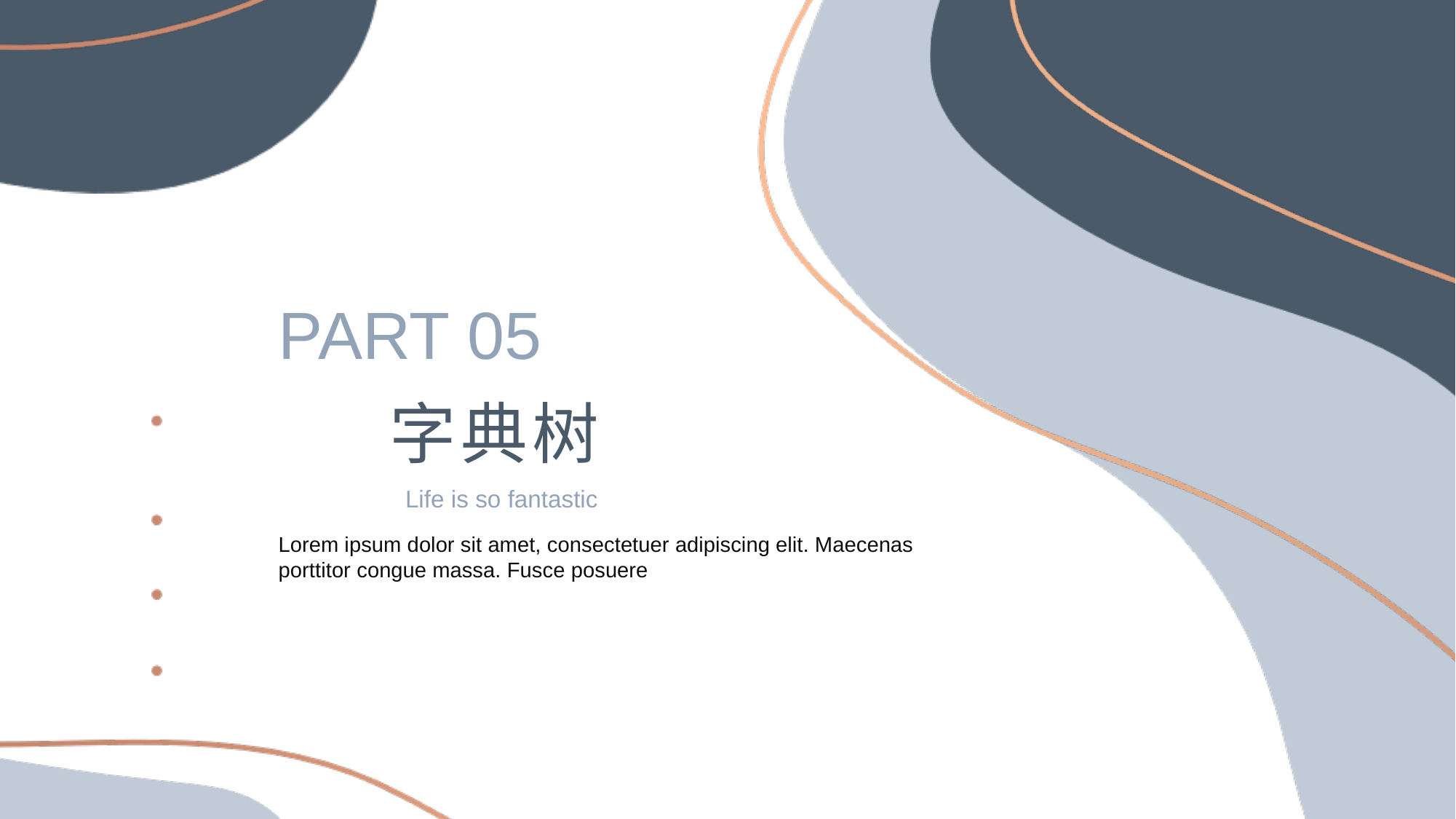

PART 05
字典树
Life is so fantastic
Lorem ipsum dolor sit amet, consectetuer adipiscing elit. Maecenas porttitor congue massa. Fusce posuere